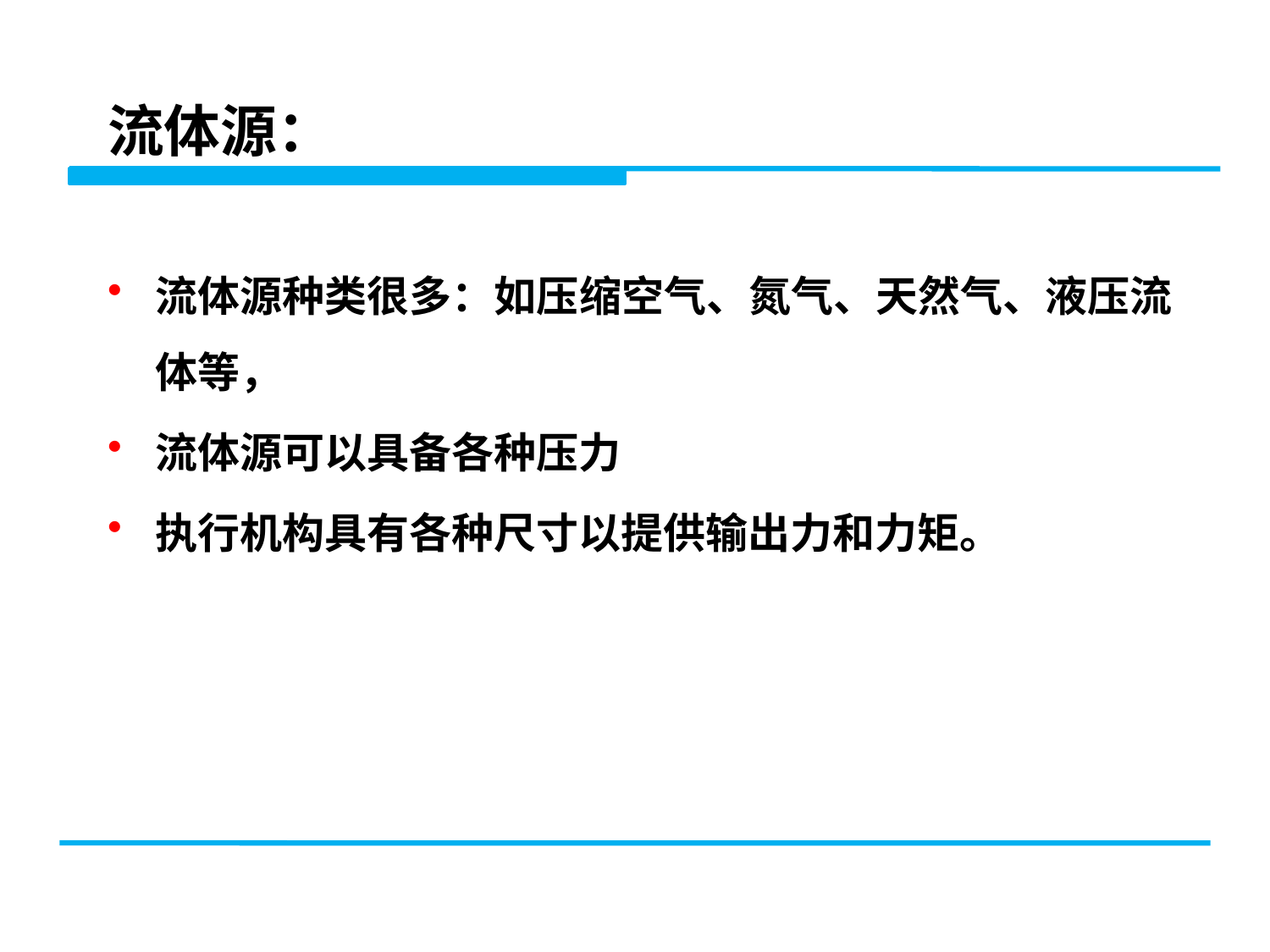

流体源：

流体源种类很多：如压缩空气、氮气、天然气、液压流体等，
流体源可以具备各种压力
执行机构具有各种尺寸以提供输出力和力矩。